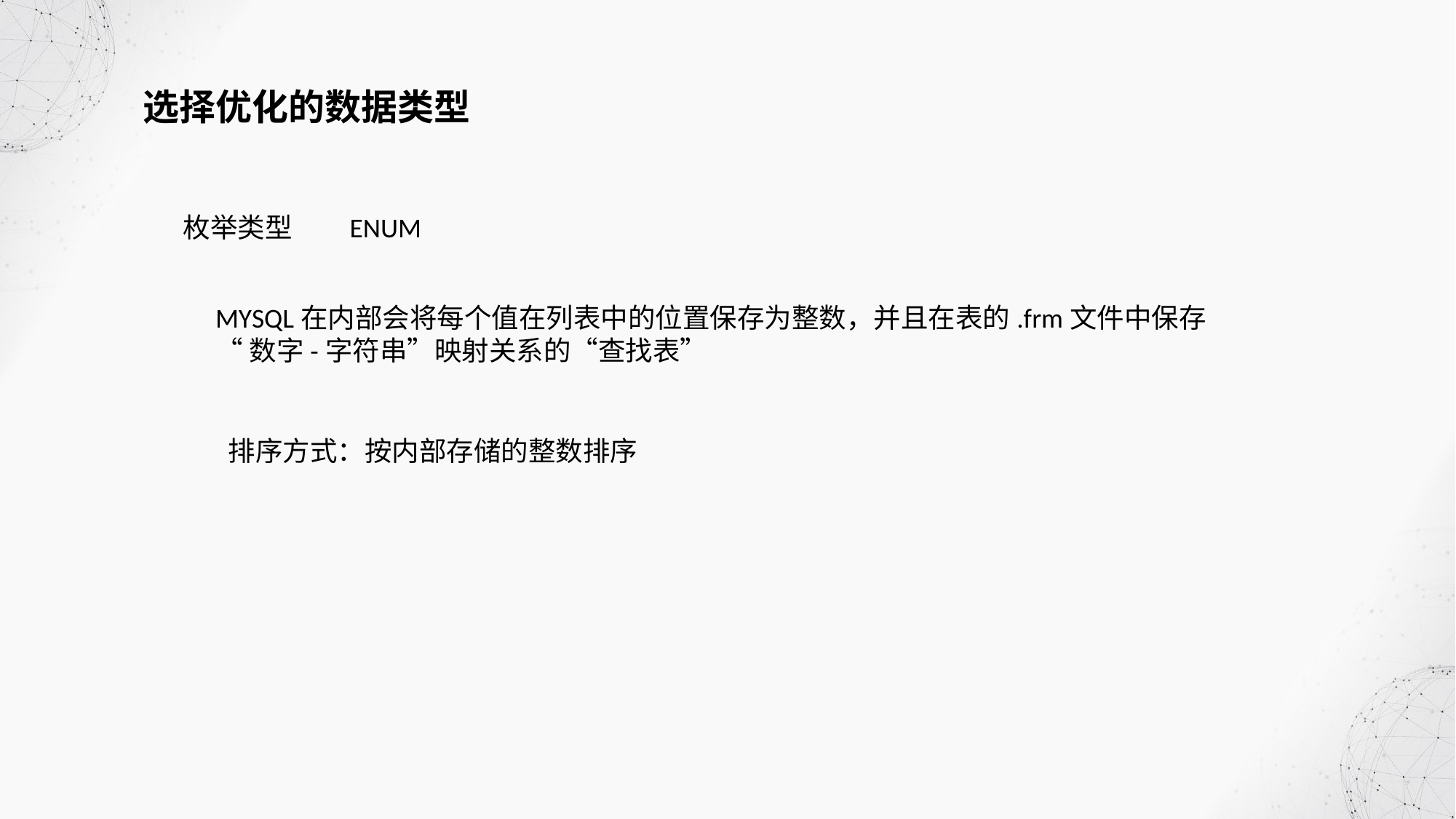

选择优化的数据类型

枚举类型
ENUM
MYSQL在内部会将每个值在列表中的位置保存为整数，并且在表的.frm文件中保存
“数字-字符串”映射关系的“查找表”
排序方式：按内部存储的整数排序